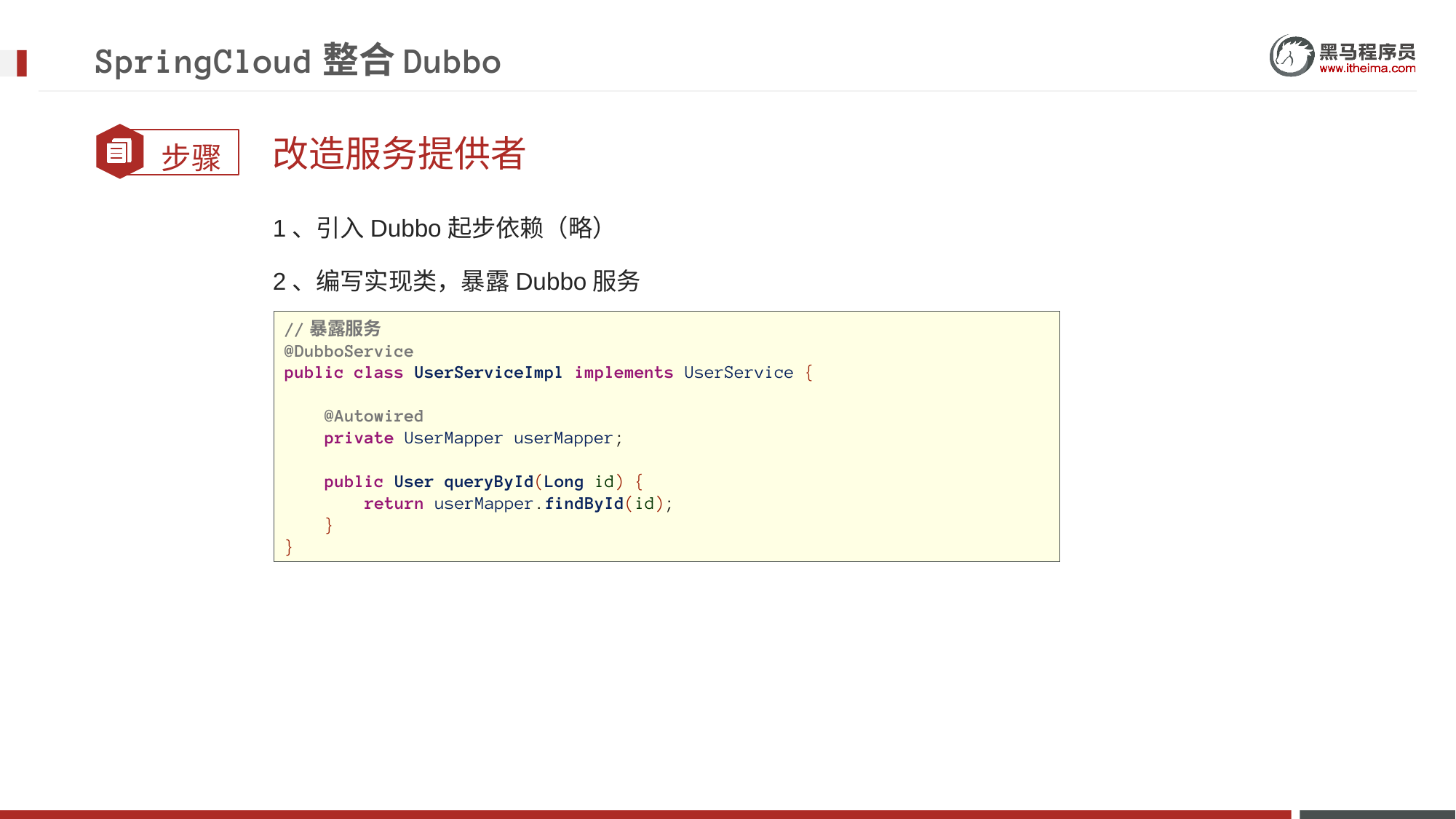

# SpringCloud整合Dubbo
改造服务提供者
1、引入Dubbo起步依赖（略）
2、编写实现类，暴露Dubbo服务
//暴露服务
@DubboService
public class UserServiceImpl implements UserService {
    @Autowired
    private UserMapper userMapper;
    public User queryById(Long id) {
        return userMapper.findById(id);
    }
}